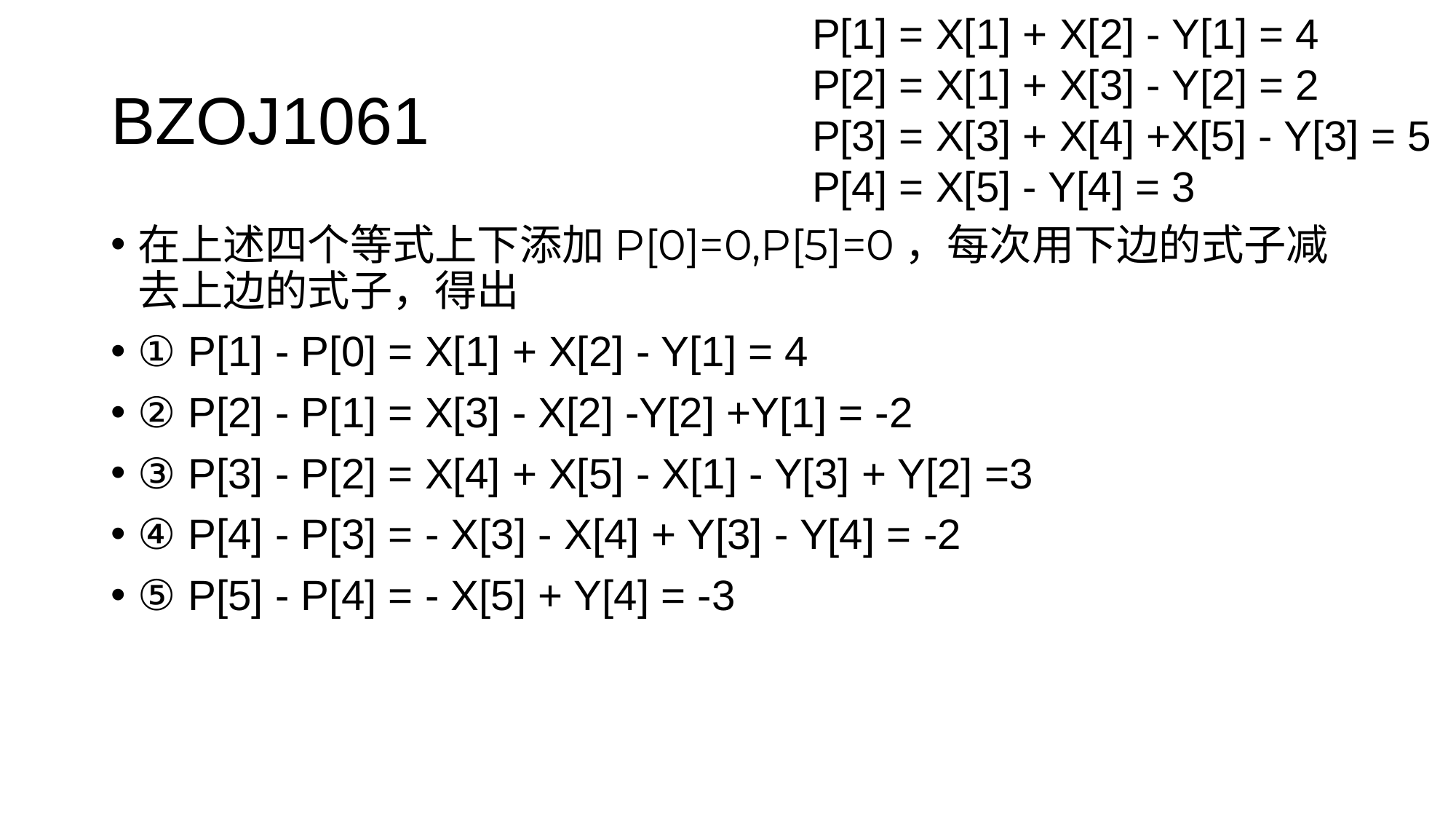

P[1] = X[1] + X[2] - Y[1] = 4
P[2] = X[1] + X[3] - Y[2] = 2
P[3] = X[3] + X[4] +X[5] - Y[3] = 5
P[4] = X[5] - Y[4] = 3
# BZOJ1061
在上述四个等式上下添加P[0]=0,P[5]=0，每次用下边的式子减去上边的式子，得出
① P[1] - P[0] = X[1] + X[2] - Y[1] = 4
② P[2] - P[1] = X[3] - X[2] -Y[2] +Y[1] = -2
③ P[3] - P[2] = X[4] + X[5] - X[1] - Y[3] + Y[2] =3
④ P[4] - P[3] = - X[3] - X[4] + Y[3] - Y[4] = -2
⑤ P[5] - P[4] = - X[5] + Y[4] = -3